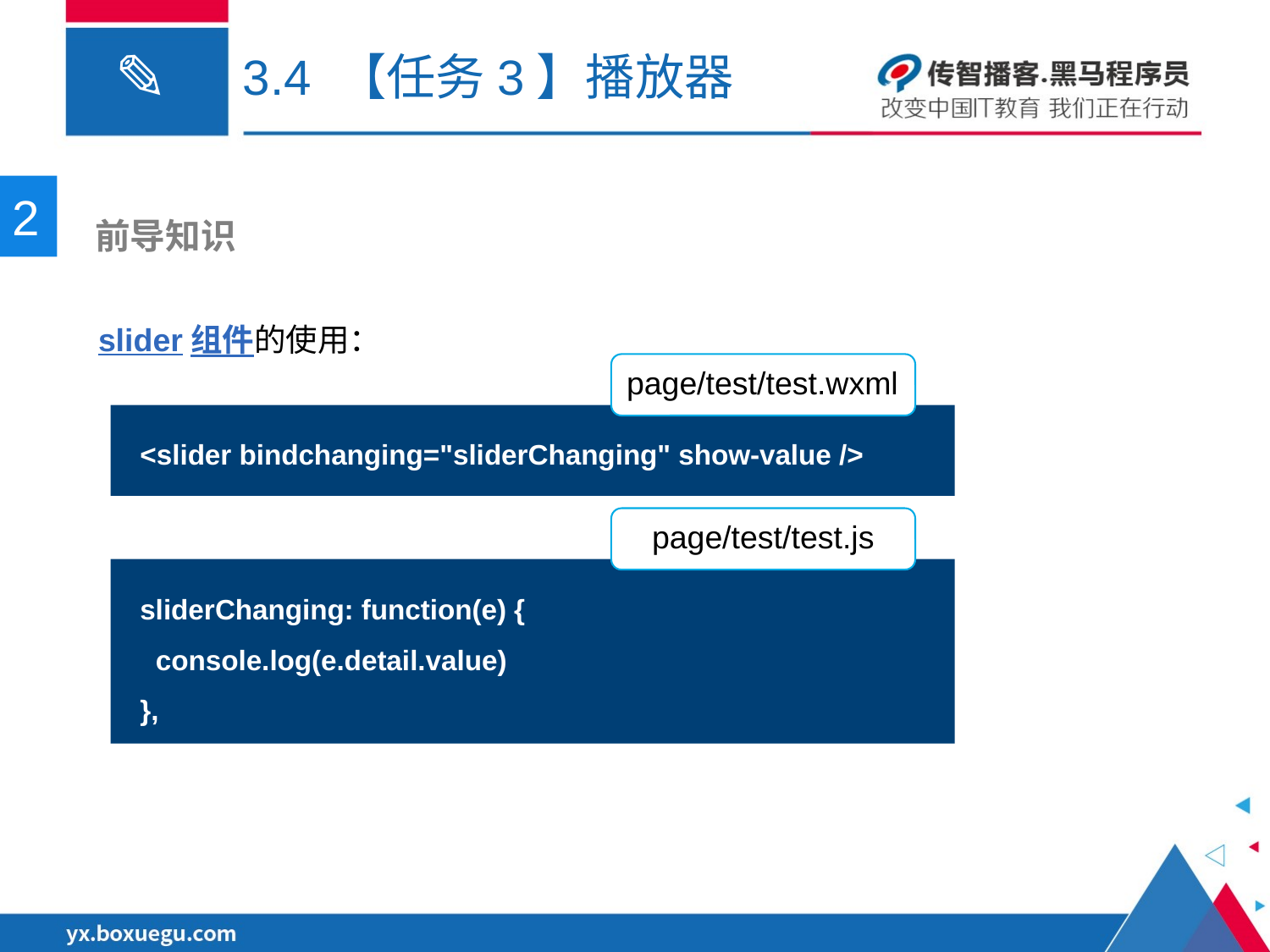

# 3.4 【任务3】播放器

2
  前导知识
slider组件的使用：
page/test/test.wxml

<slider bindchanging="sliderChanging" show-value />
page/test/test.js

sliderChanging: function(e) {
  console.log(e.detail.value)
},